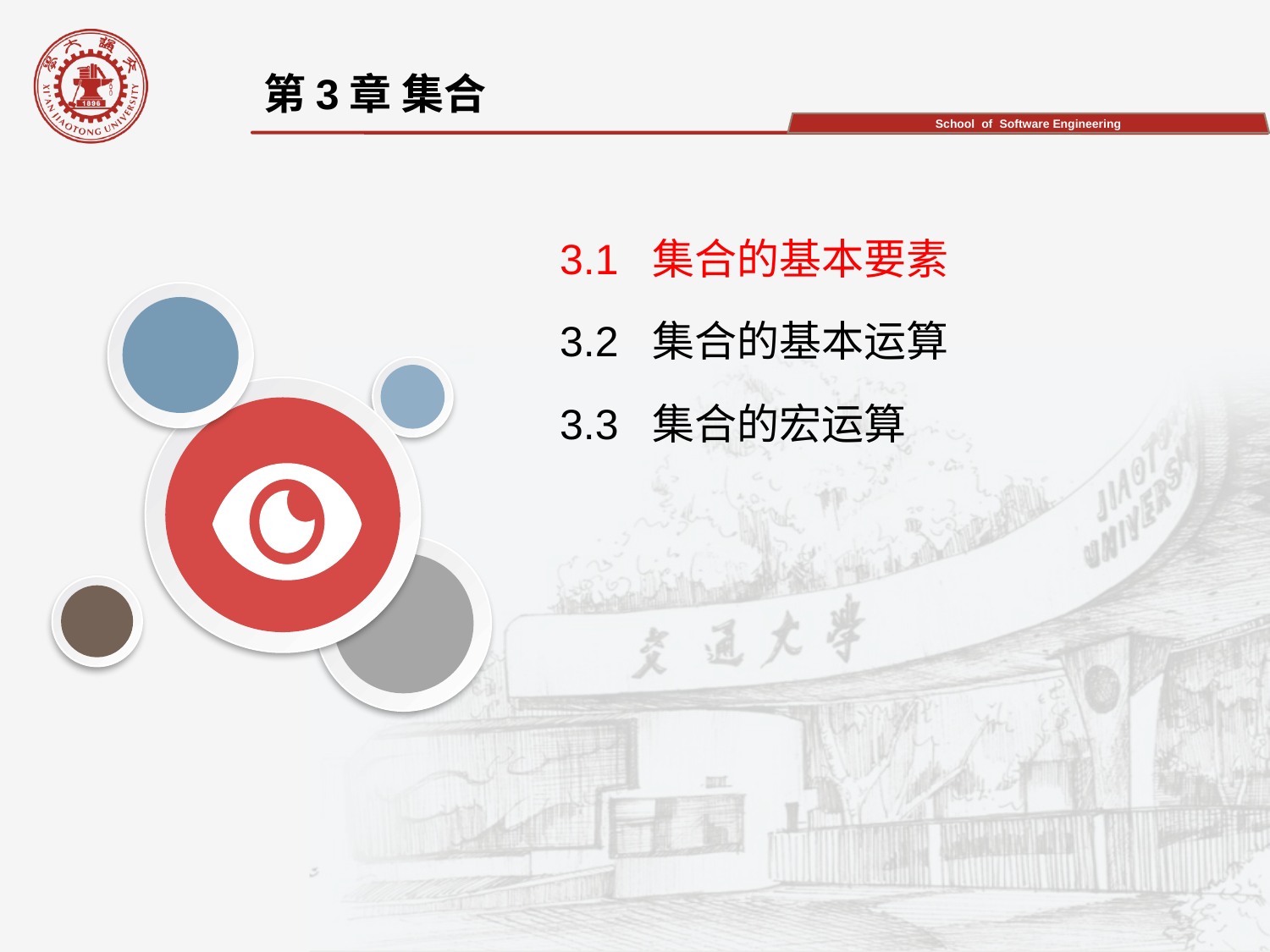

第3章 集合
3.1  集合的基本要素
3.2  集合的基本运算
3.3  集合的宏运算